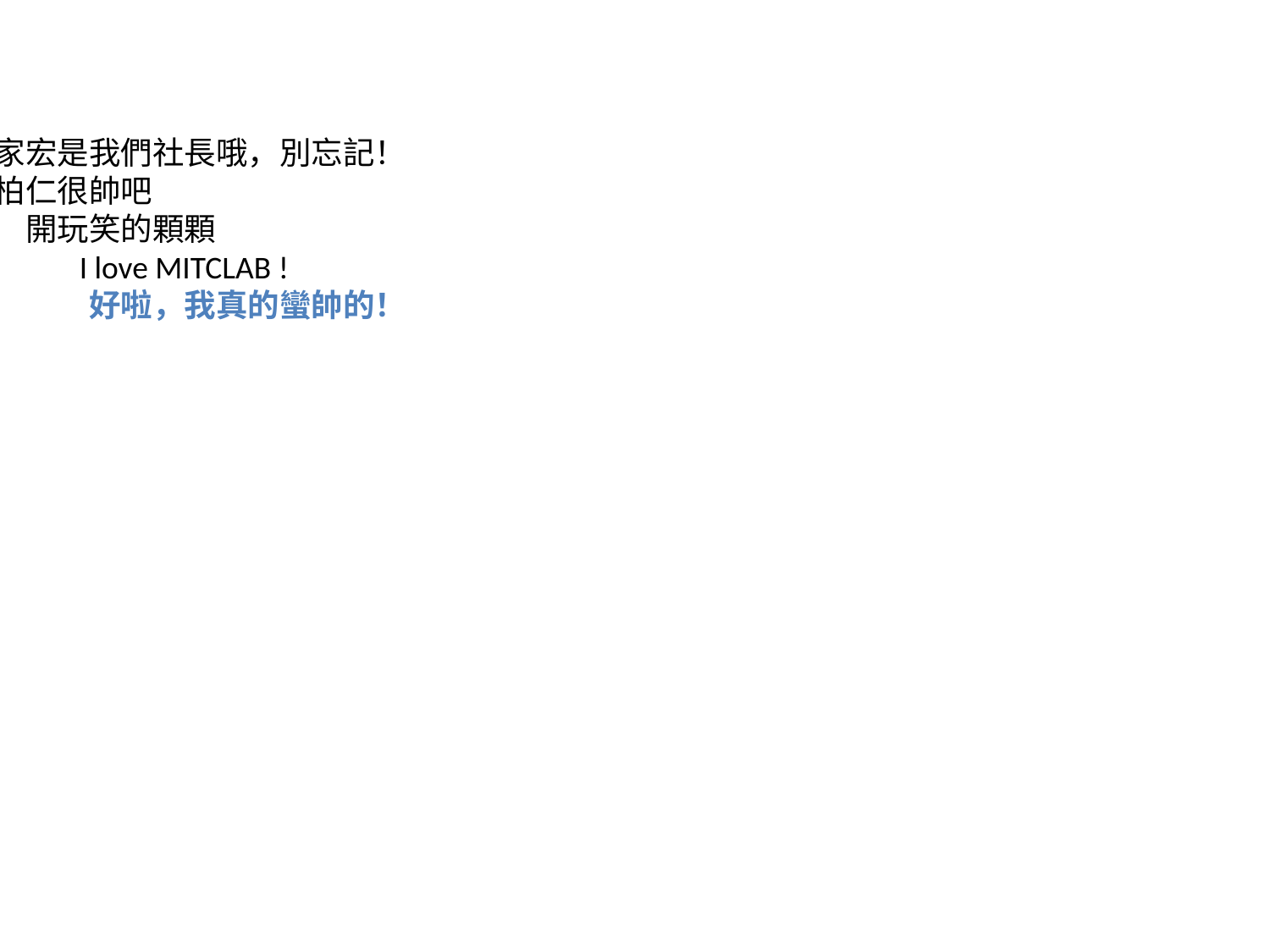

朱家宏是我們社長哦，別忘記！
王柏仁很帥吧
開玩笑的顆顆
I love MITCLAB !
好啦，我真的蠻帥的！